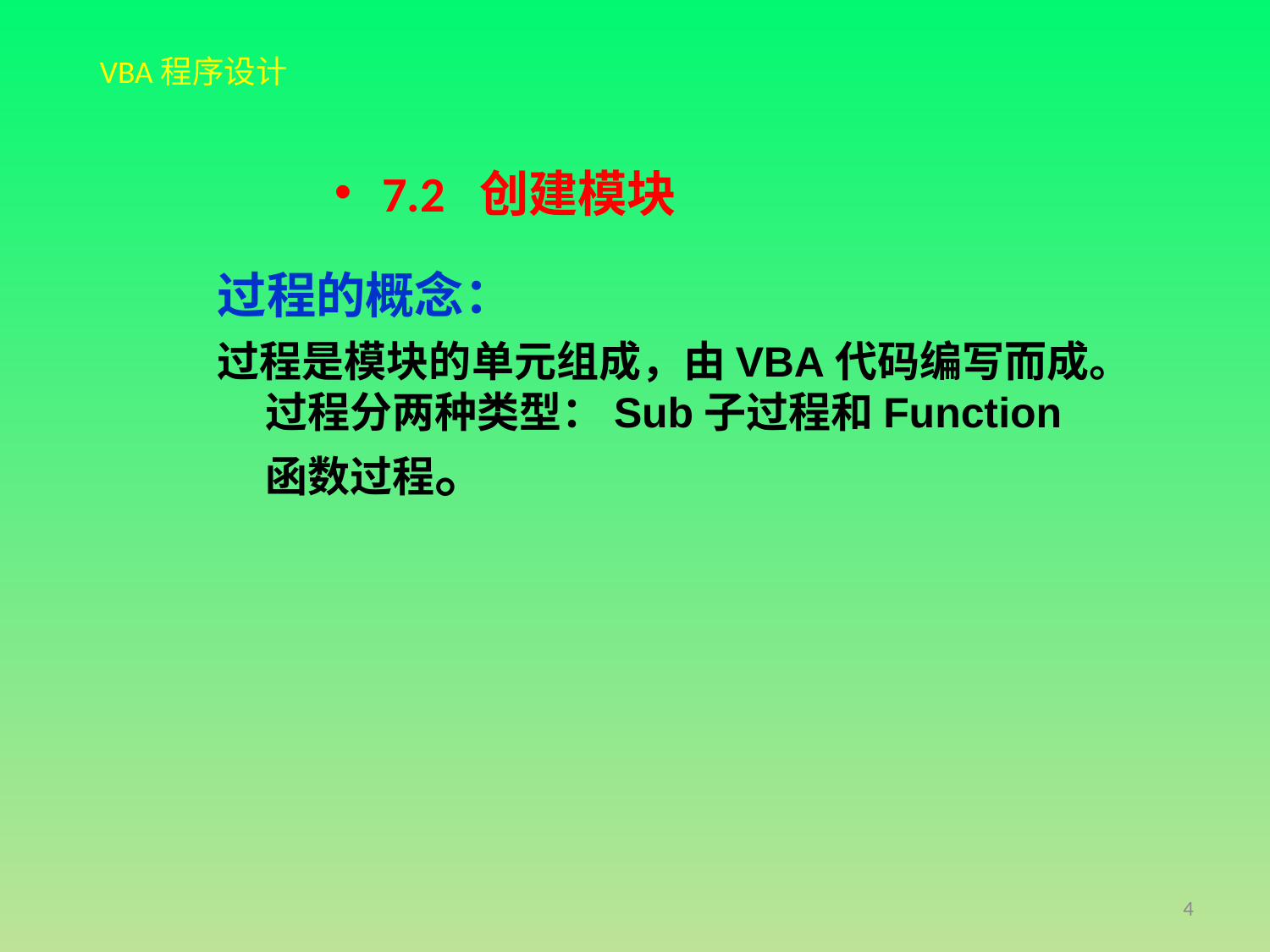

7.2  创建模块
过程的概念：
过程是模块的单元组成，由VBA代码编写而成。过程分两种类型：Sub子过程和Function函数过程。
4